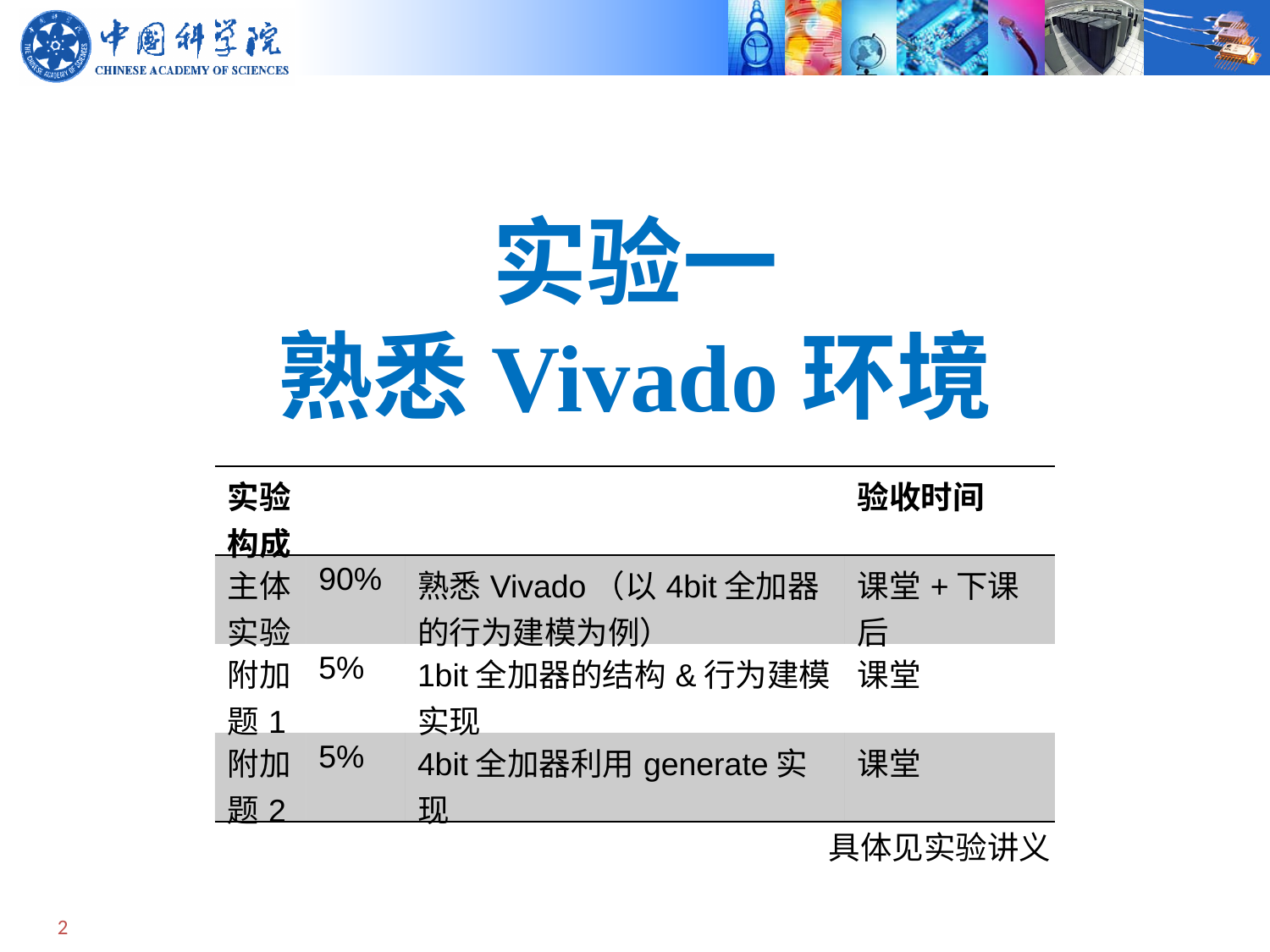

实验一
熟悉Vivado环境
| 实验构成 |  |  | 验收时间 |
| --- | --- | --- | --- |
| 主体实验 | 90% | 熟悉Vivado（以4bit全加器的行为建模为例） | 课堂+下课后 |
| 附加题1 | 5% | 1bit全加器的结构&行为建模实现 | 课堂 |
| 附加题2 | 5% | 4bit全加器利用generate实现 | 课堂 |
具体见实验讲义